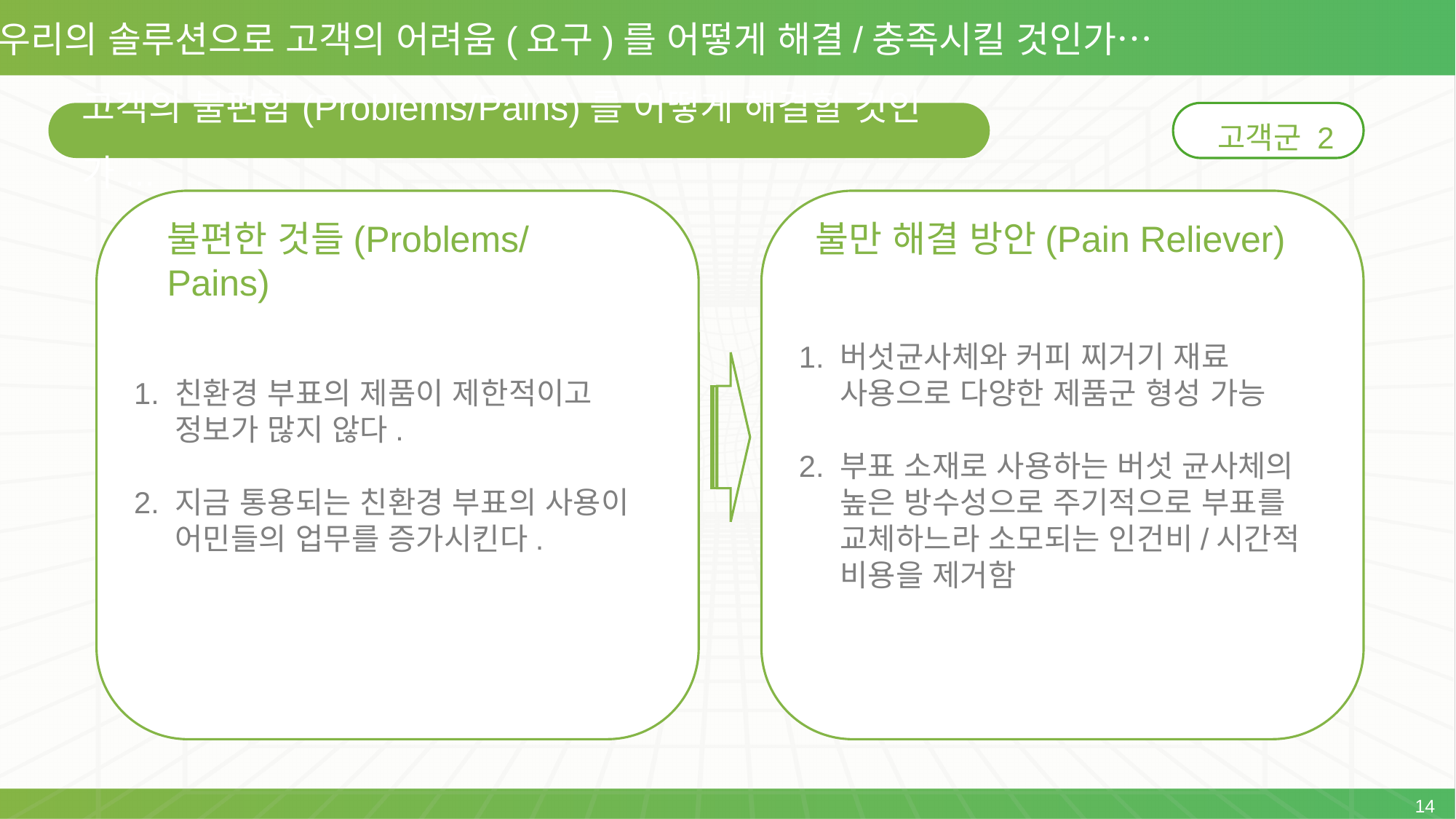

우리의 솔루션으로 고객의 어려움(요구)를 어떻게 해결/충족시킬 것인가…
고객의 불편함(Problems/Pains)를 어떻게 해결할 것인가...
고객군 2
친환경 부표의 제품이 제한적이고 정보가 많지 않다.

지금 통용되는 친환경 부표의 사용이 어민들의 업무를 증가시킨다.
버섯균사체와 커피 찌거기 재료 사용으로 다양한 제품군 형성 가능

부표 소재로 사용하는 버섯 균사체의 높은 방수성으로 주기적으로 부표를 교체하느라 소모되는 인건비/시간적 비용을 제거함
불만 해결 방안(Pain Reliever)
불편한 것들(Problems/Pains)

14